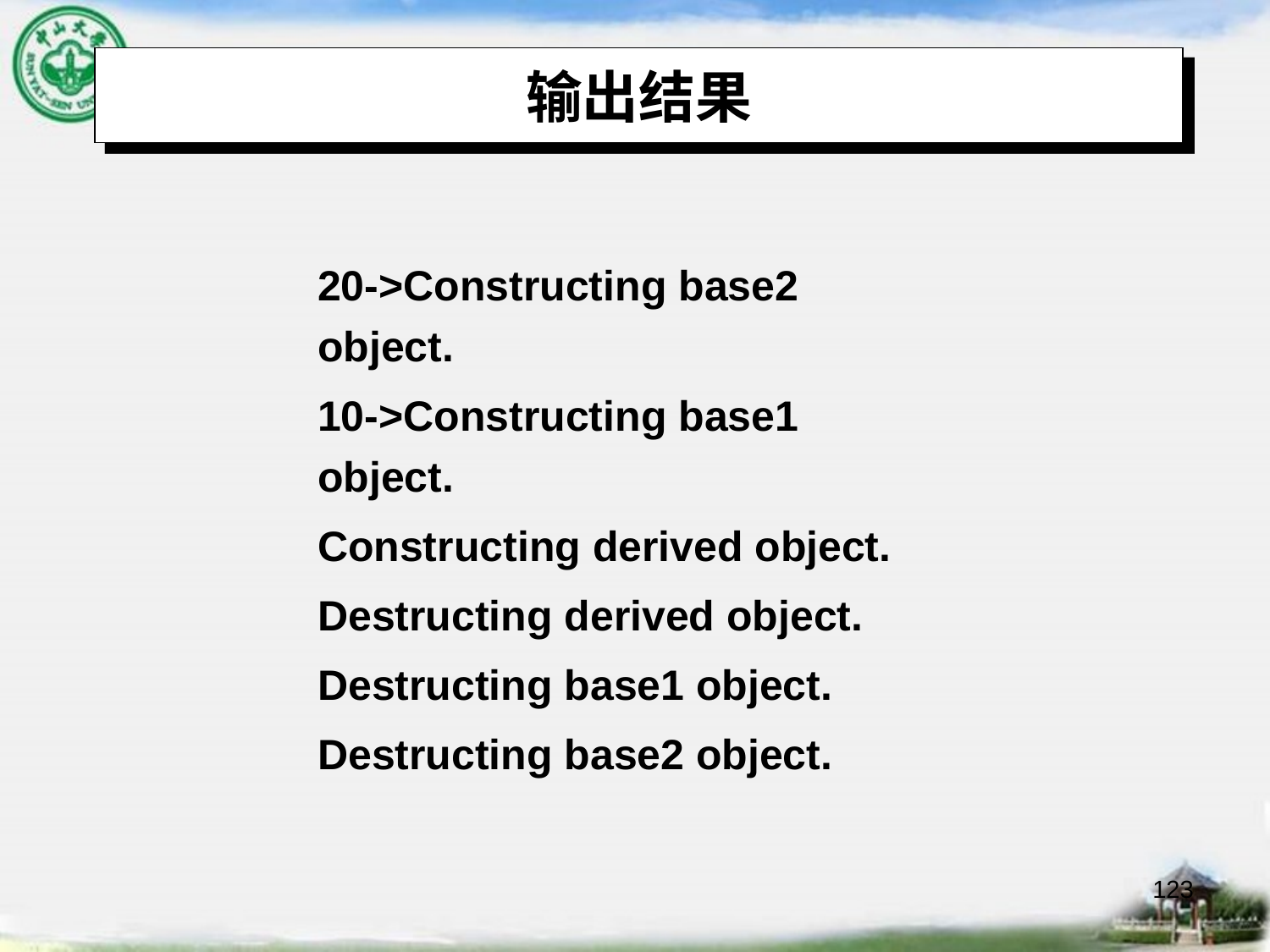

# 输出结果
20->Constructing base2 object.
10->Constructing base1 object.
Constructing derived object.
Destructing derived object.
Destructing base1 object.
Destructing base2 object.
123